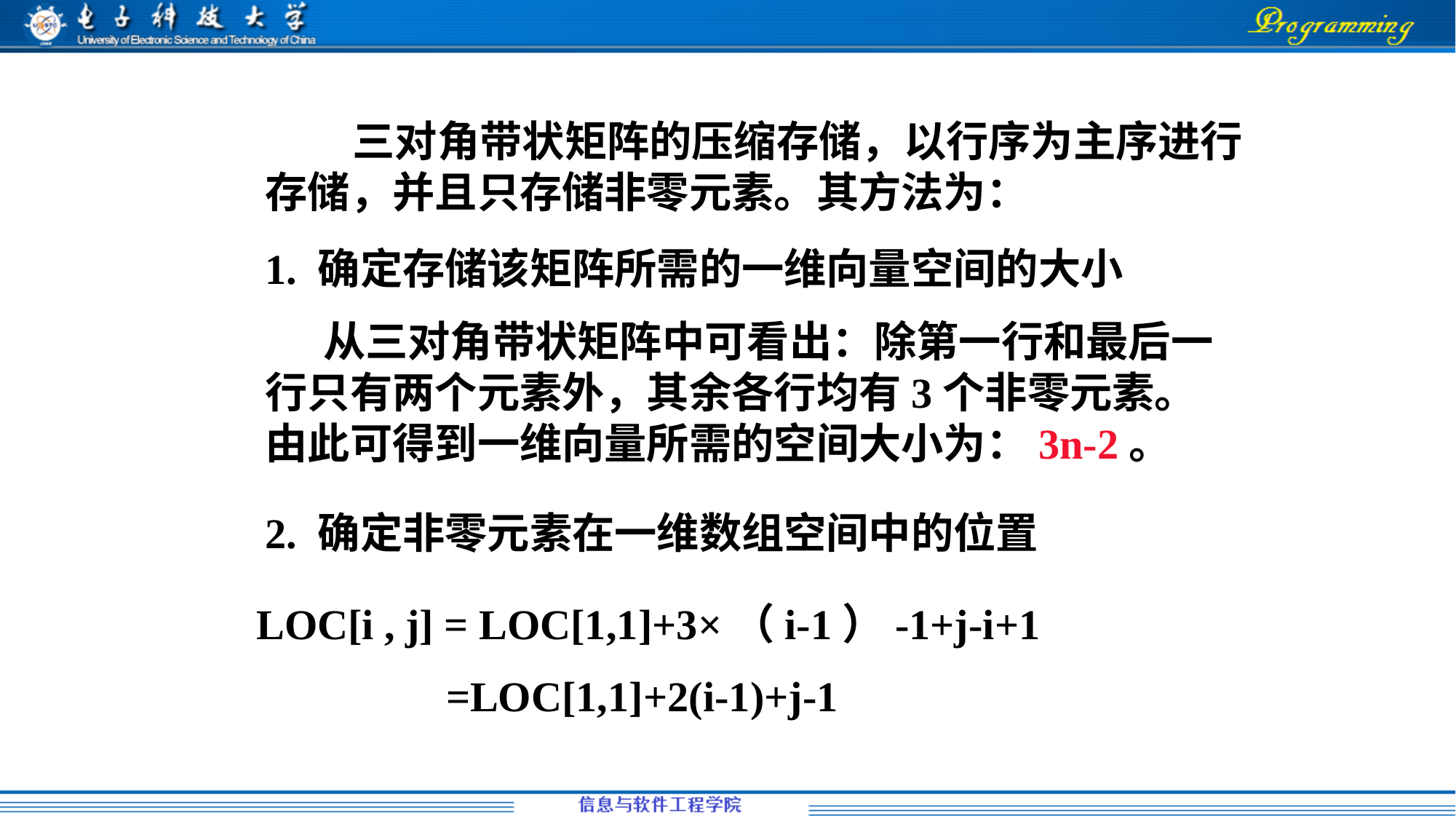

三对角带状矩阵的压缩存储，以行序为主序进行存储，并且只存储非零元素。其方法为：
1. 确定存储该矩阵所需的一维向量空间的大小
      从三对角带状矩阵中可看出：除第一行和最后一行只有两个元素外，其余各行均有3个非零元素。由此可得到一维向量所需的空间大小为：3n-2。
2. 确定非零元素在一维数组空间中的位置
LOC[i , j] = LOC[1,1]+3×（i-1）-1+j-i+1
                  =LOC[1,1]+2(i-1)+j-1